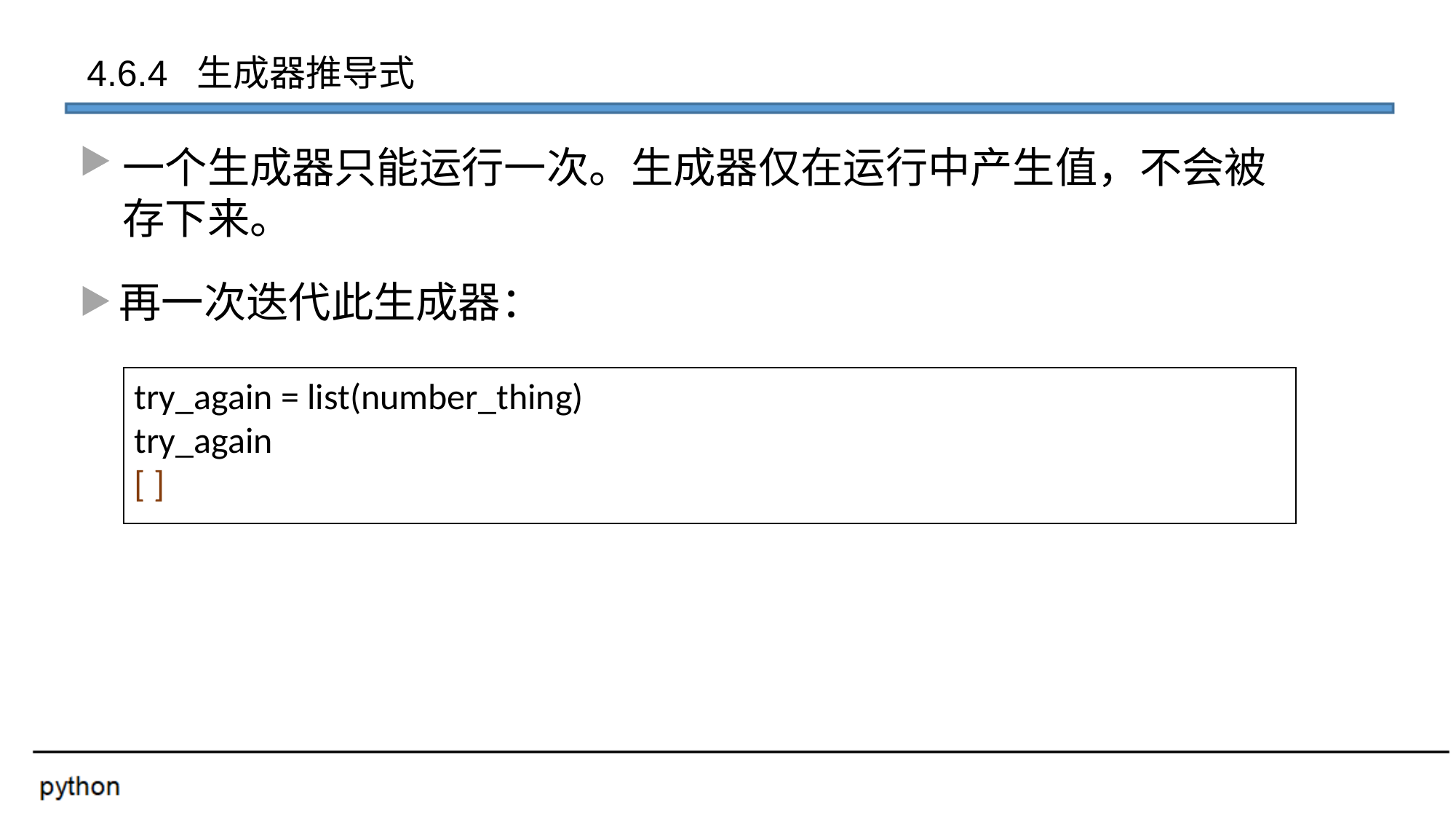

4.6.4  生成器推导式
一个生成器只能运行一次。生成器仅在运行中产生值，不会被存下来。

再一次迭代此生成器：

try_again = list(number_thing)
try_again
[ ]
33